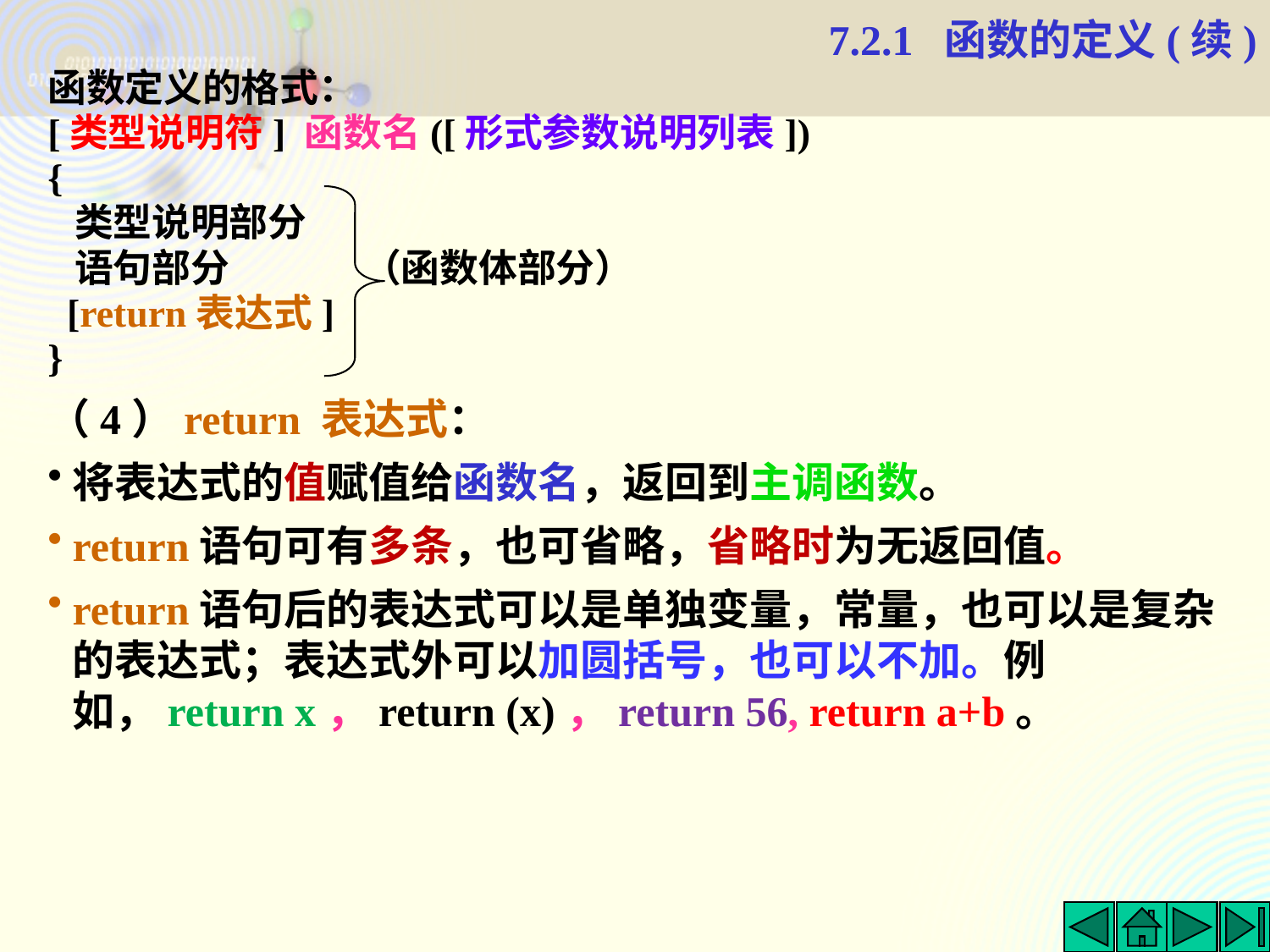

# 7.2.1  函数的定义(续)
函数定义的格式：
[类型说明符] 函数名([形式参数说明列表])
{
  类型说明部分
  语句部分               （函数体部分）
  [return表达式]
}
（4）return 表达式：
将表达式的值赋值给函数名，返回到主调函数。
return语句可有多条，也可省略，省略时为无返回值。
return语句后的表达式可以是单独变量，常量，也可以是复杂的表达式；表达式外可以加圆括号，也可以不加。例如，return x，return (x)，return 56, return a+b。